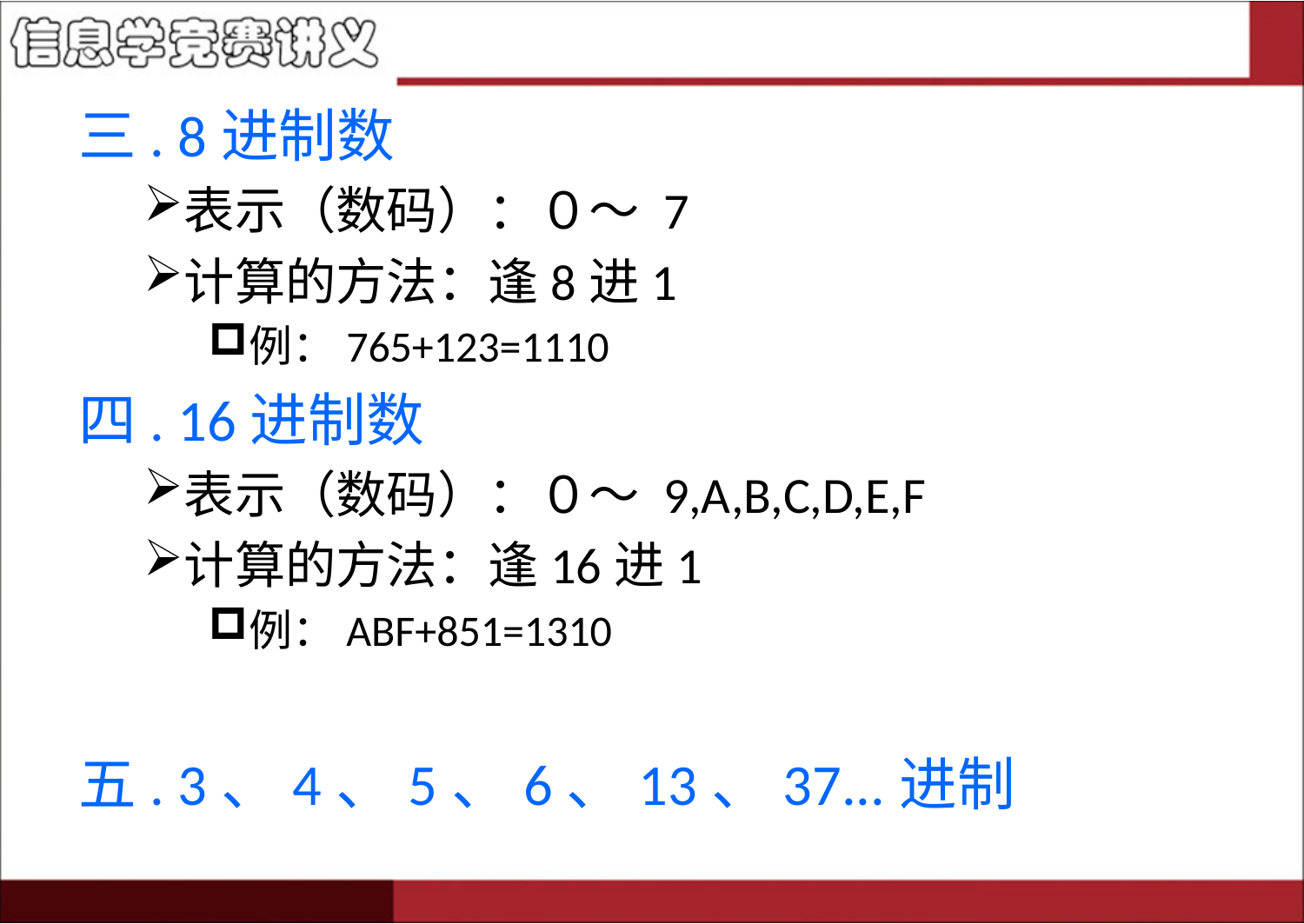

三. 8进制数
表示（数码）：０～ 7
计算的方法：逢8进1
例：765+123=1110
四. 16进制数
表示（数码）：０～ 9,A,B,C,D,E,F
计算的方法：逢16进1
例：ABF+851=1310

五. 3、4、5、6、13、37...进制